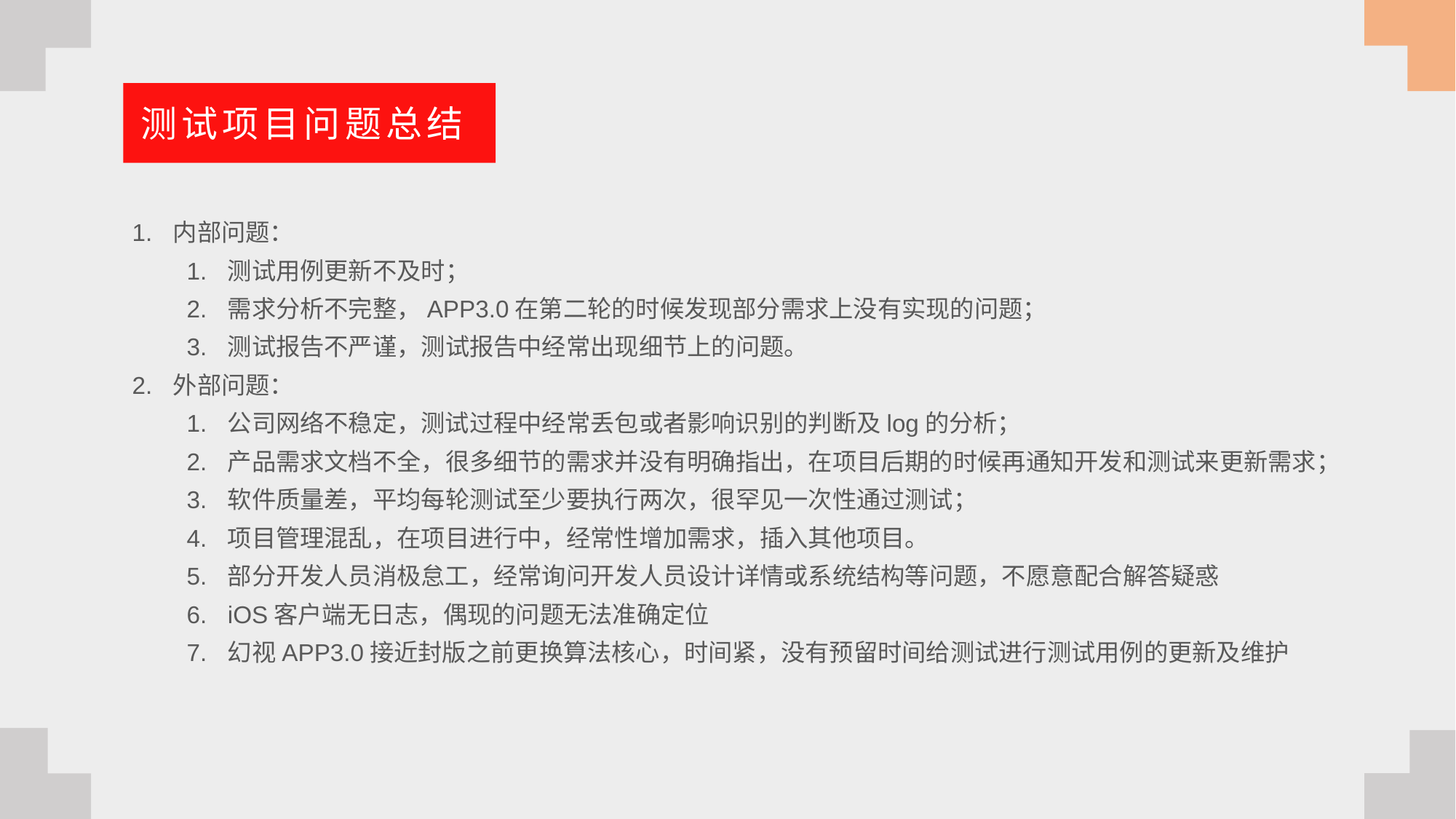

测试项目问题总结
内部问题：
测试用例更新不及时；
需求分析不完整，APP3.0在第二轮的时候发现部分需求上没有实现的问题；
测试报告不严谨，测试报告中经常出现细节上的问题。
外部问题：
公司网络不稳定，测试过程中经常丢包或者影响识别的判断及log的分析；
产品需求文档不全，很多细节的需求并没有明确指出，在项目后期的时候再通知开发和测试来更新需求；
软件质量差，平均每轮测试至少要执行两次，很罕见一次性通过测试；
项目管理混乱，在项目进行中，经常性增加需求，插入其他项目。
部分开发人员消极怠工，经常询问开发人员设计详情或系统结构等问题，不愿意配合解答疑惑
iOS客户端无日志，偶现的问题无法准确定位
幻视APP3.0接近封版之前更换算法核心，时间紧，没有预留时间给测试进行测试用例的更新及维护